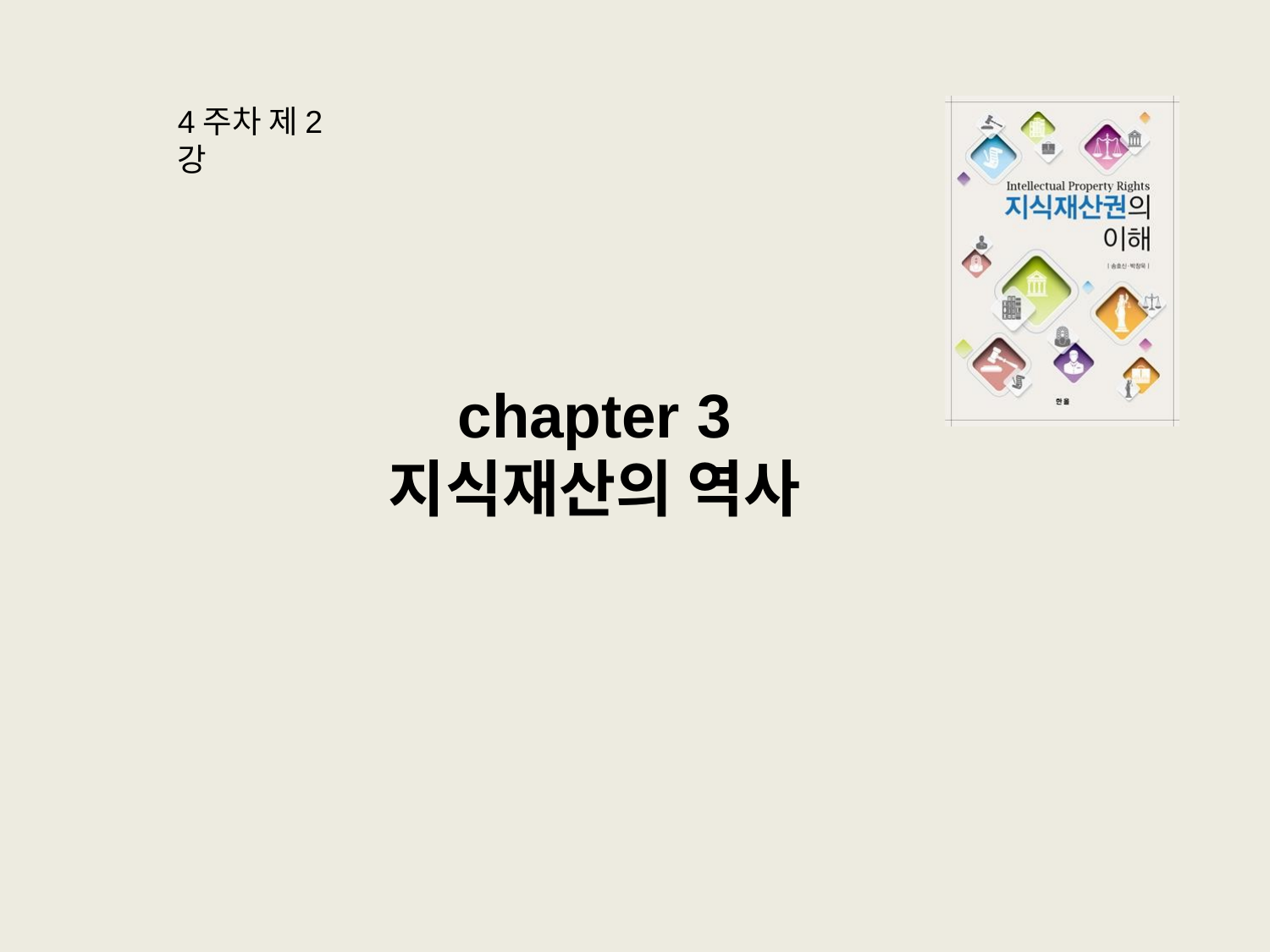

4주차 제2강
# chapter 3
지식재산의 역사